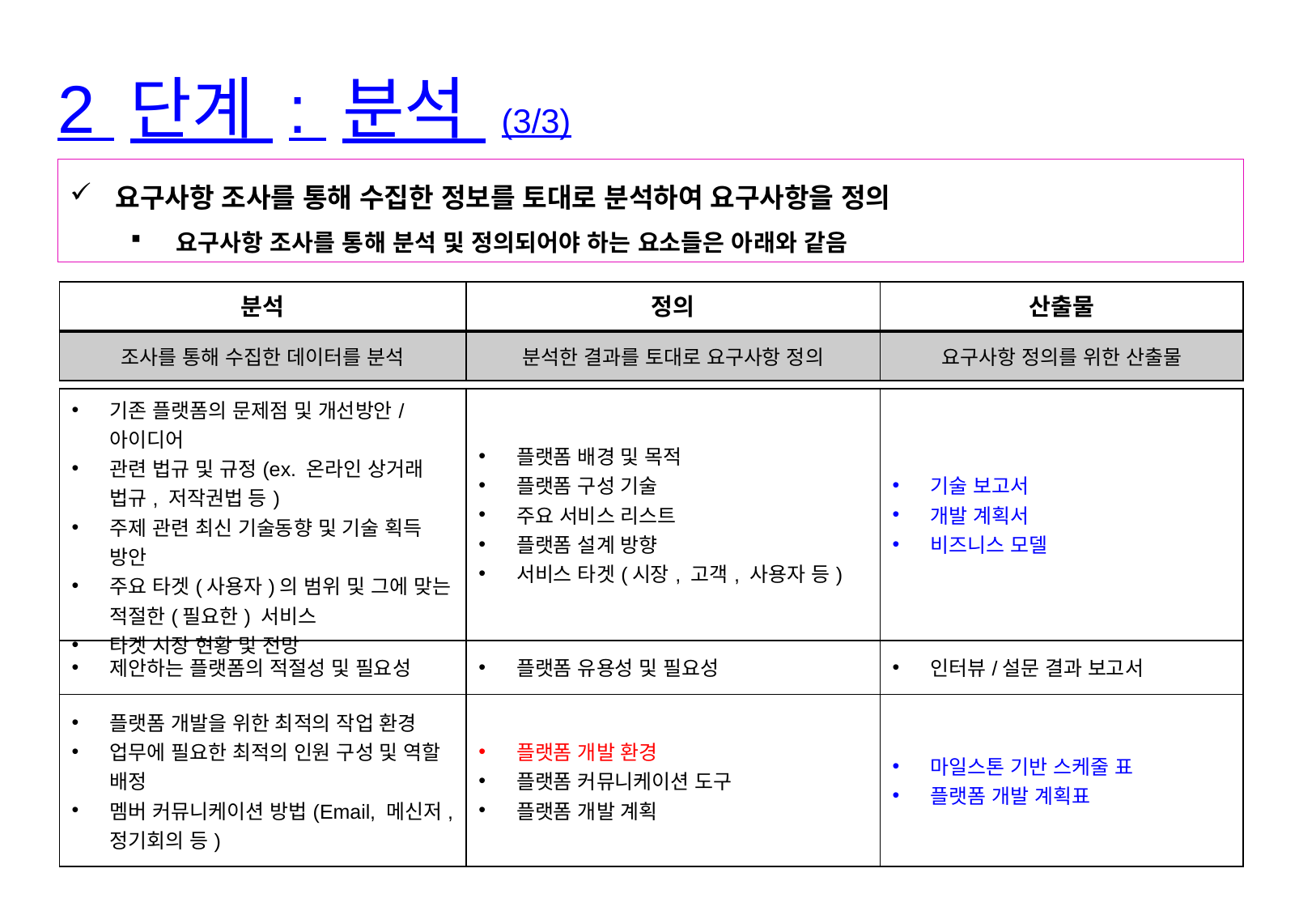

2 단계 : 분석 (3/3)
요구사항 조사를 통해 수집한 정보를 토대로 분석하여 요구사항을 정의
요구사항 조사를 통해 분석 및 정의되어야 하는 요소들은 아래와 같음
| 분석 | 정의 | 산출물 |
| --- | --- | --- |
| 조사를 통해 수집한 데이터를 분석 | 분석한 결과를 토대로 요구사항 정의 | 요구사항 정의를 위한 산출물 |
| 기존 플랫폼의 문제점 및 개선방안/아이디어 관련 법규 및 규정(ex. 온라인 상거래 법규, 저작권법 등) 주제 관련 최신 기술동향 및 기술 획득 방안 주요 타겟(사용자)의 범위 및 그에 맞는 적절한(필요한) 서비스 타겟 시장 현황 및 전망 | 플랫폼 배경 및 목적 플랫폼 구성 기술 주요 서비스 리스트 플랫폼 설계 방향 서비스 타겟(시장, 고객, 사용자 등) | 기술 보고서 개발 계획서 비즈니스 모델 |
| --- | --- | --- |
| 제안하는 플랫폼의 적절성 및 필요성 | 플랫폼 유용성 및 필요성 | 인터뷰/설문 결과 보고서 |
| 플랫폼 개발을 위한 최적의 작업 환경 업무에 필요한 최적의 인원 구성 및 역할 배정 멤버 커뮤니케이션 방법(Email, 메신저, 정기회의 등) | 플랫폼 개발 환경 플랫폼 커뮤니케이션 도구 플랫폼 개발 계획 | 마일스톤 기반 스케줄 표 플랫폼 개발 계획표 |